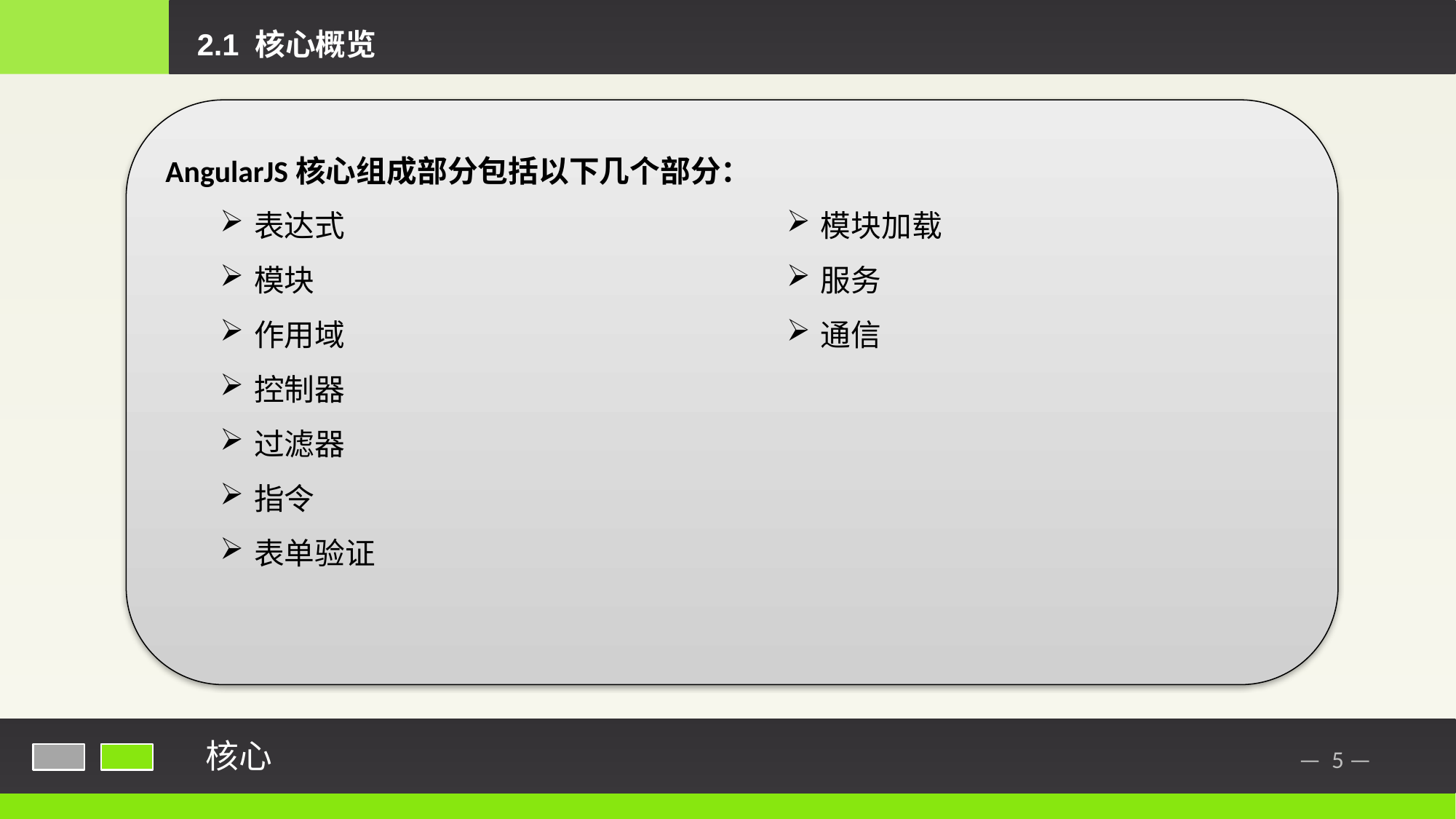

2.1 核心概览
AngularJS核心组成部分包括以下几个部分：
表达式
模块
作用域
控制器
过滤器
指令
表单验证

模块加载
服务
通信